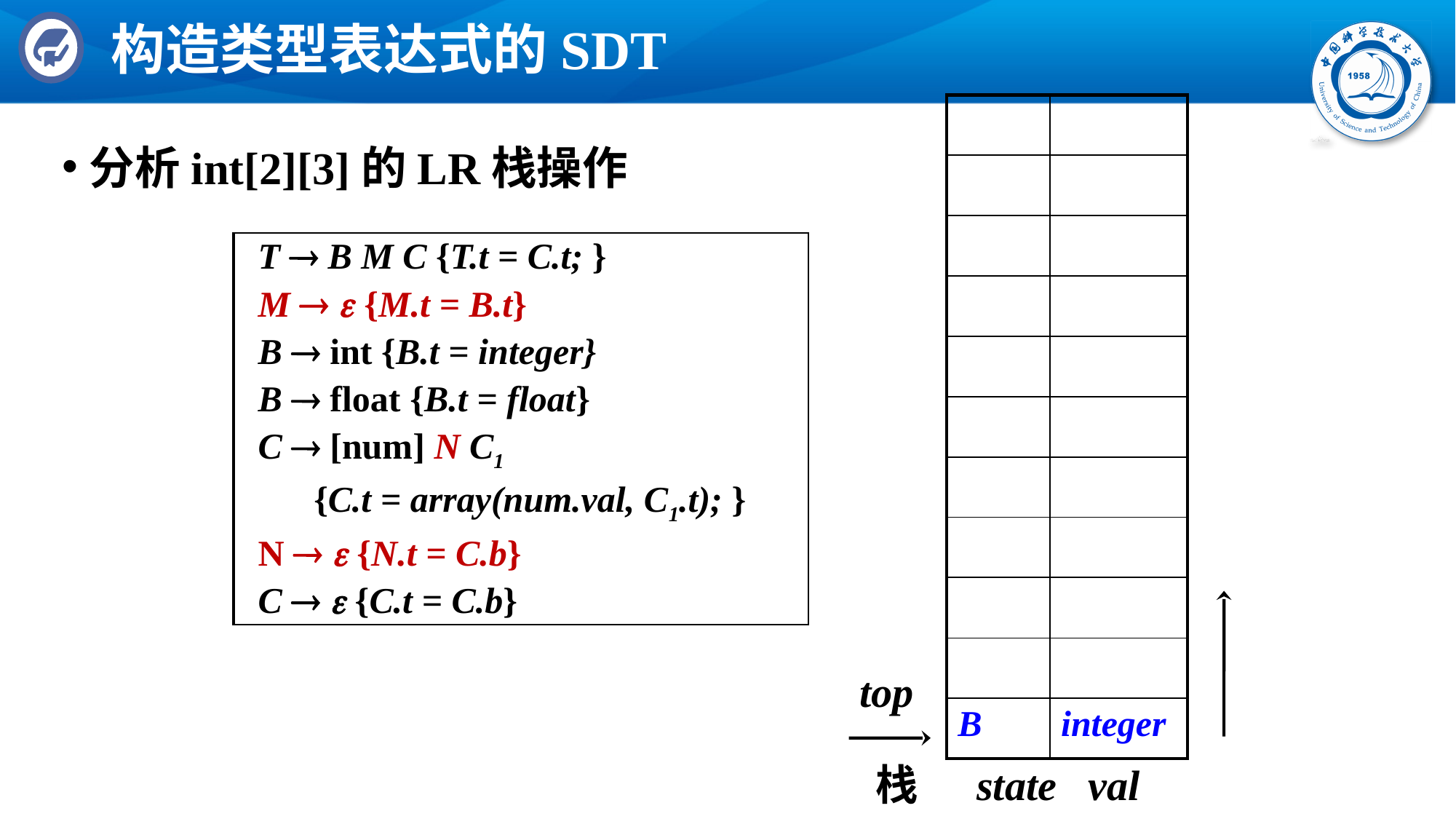

# 构造类型表达式的SDT
|  |  |
| --- | --- |
|  |  |
|  |  |
|  |  |
|  |  |
|  |  |
|  |  |
|  |  |
|  |  |
|  |  |
| B | integer |
分析int[2][3]的LR栈操作

| T → B M C {T.t = C.t; } M → ε {M.t = B.t} B → int {B.t = integer} B → float {B.t = float} C → [num] N C1 {C.t = array(num.val, C1.t); } N → ε {N.t = C.b} C → ε {C.t = C.b} |
| --- |

top

栈     state   val